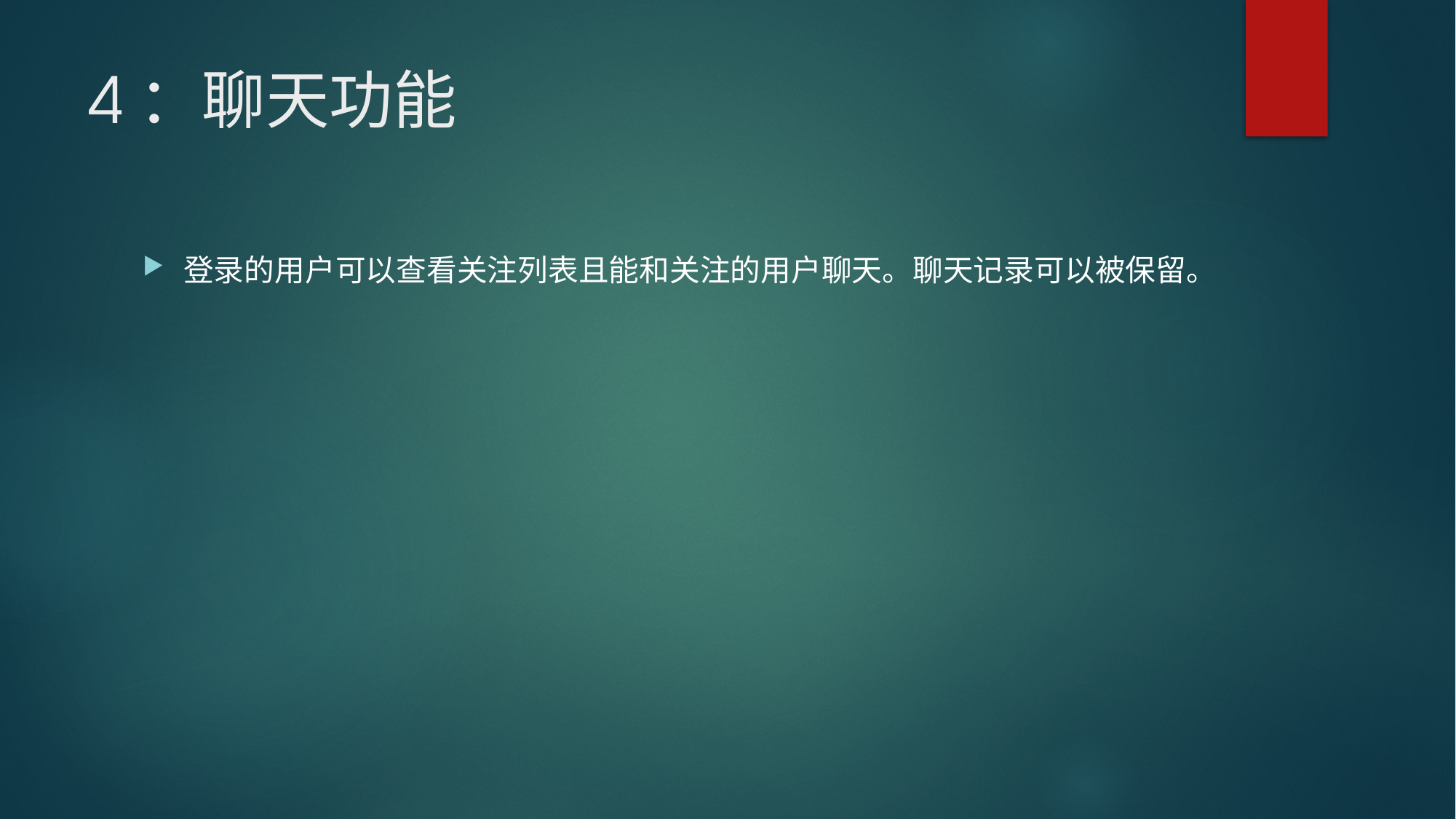

# 4：聊天功能
登录的用户可以查看关注列表且能和关注的用户聊天。聊天记录可以被保留。